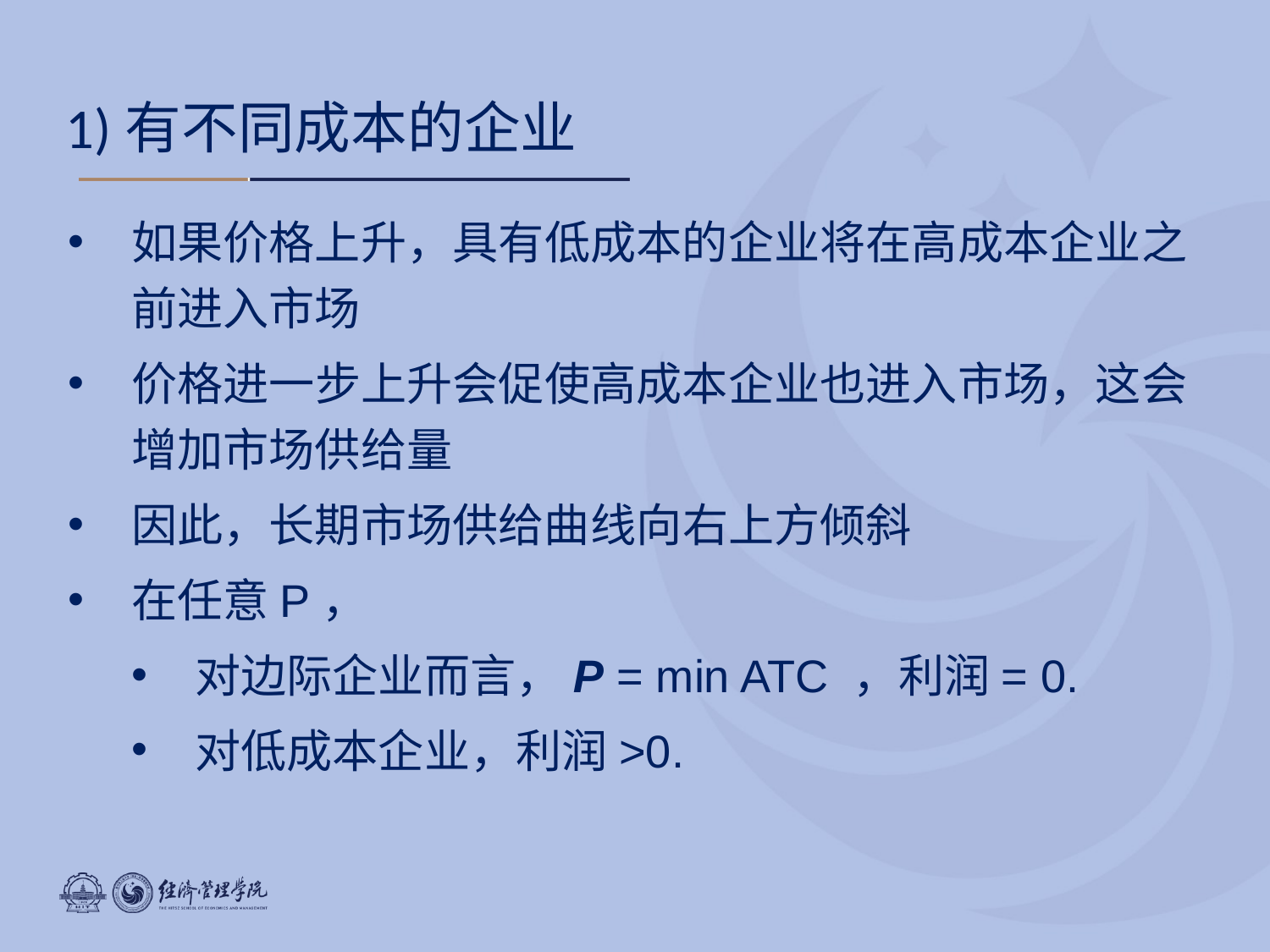

1)有不同成本的企业
如果价格上升，具有低成本的企业将在高成本企业之前进入市场
价格进一步上升会促使高成本企业也进入市场，这会增加市场供给量
因此，长期市场供给曲线向右上方倾斜
在任意P，
对边际企业而言，P = min ATC ，利润= 0.
对低成本企业，利润>0.